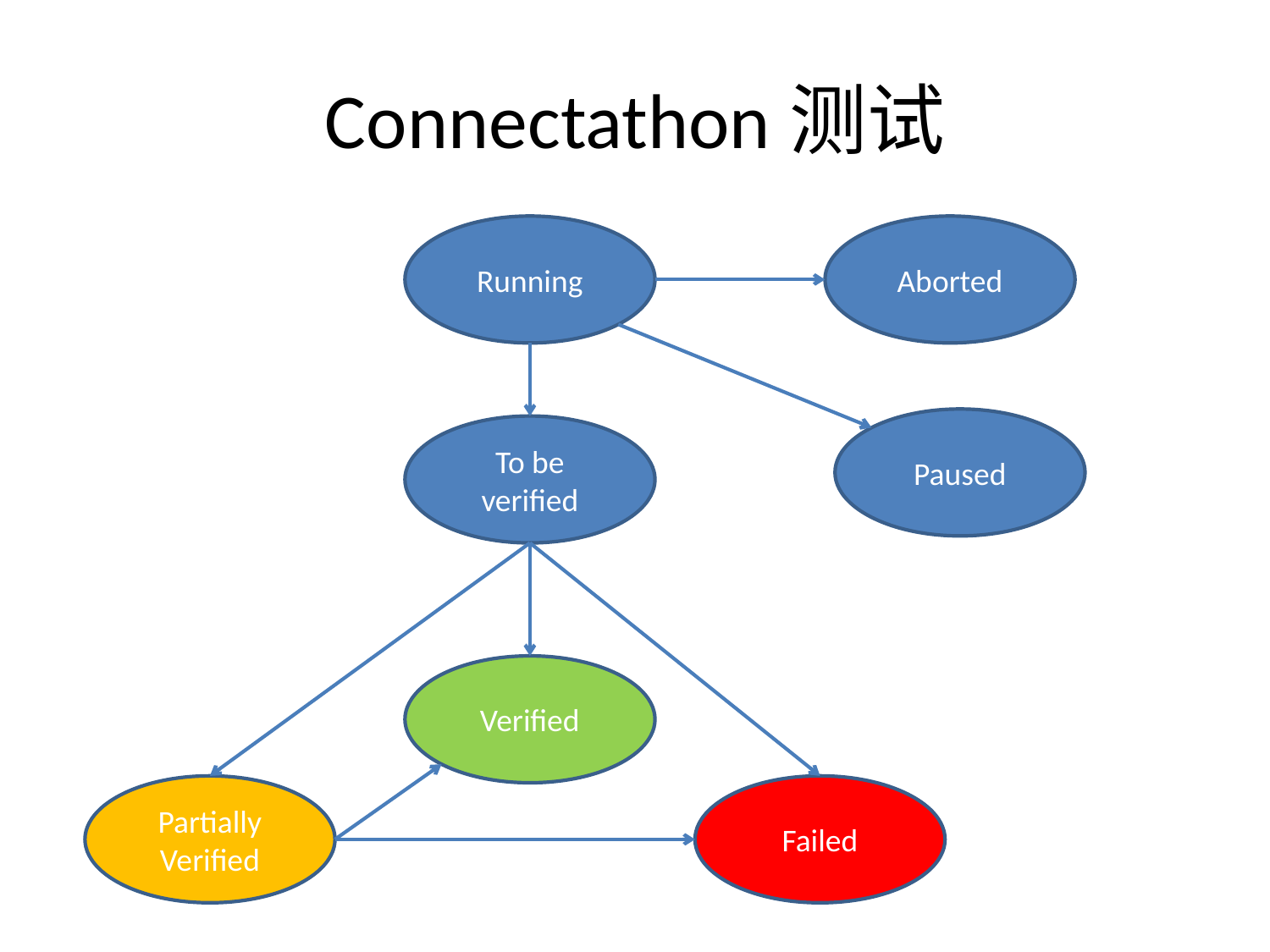

# Connectathon测试
Running
Aborted
Paused
To be verified
Verified
Partially Verified
Failed